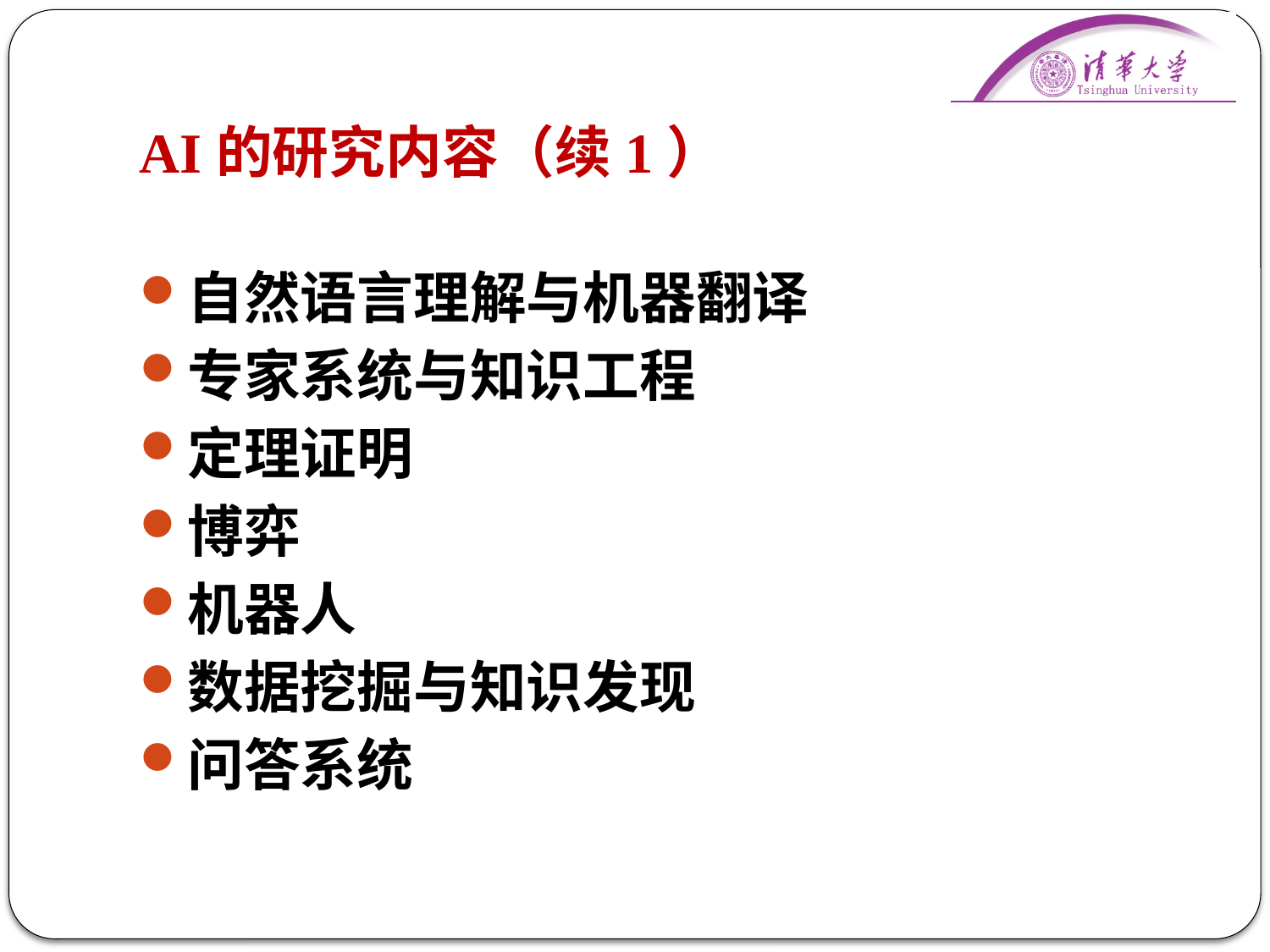

# AI的研究内容（续1）
自然语言理解与机器翻译
专家系统与知识工程
定理证明
博弈
机器人
数据挖掘与知识发现
问答系统
30